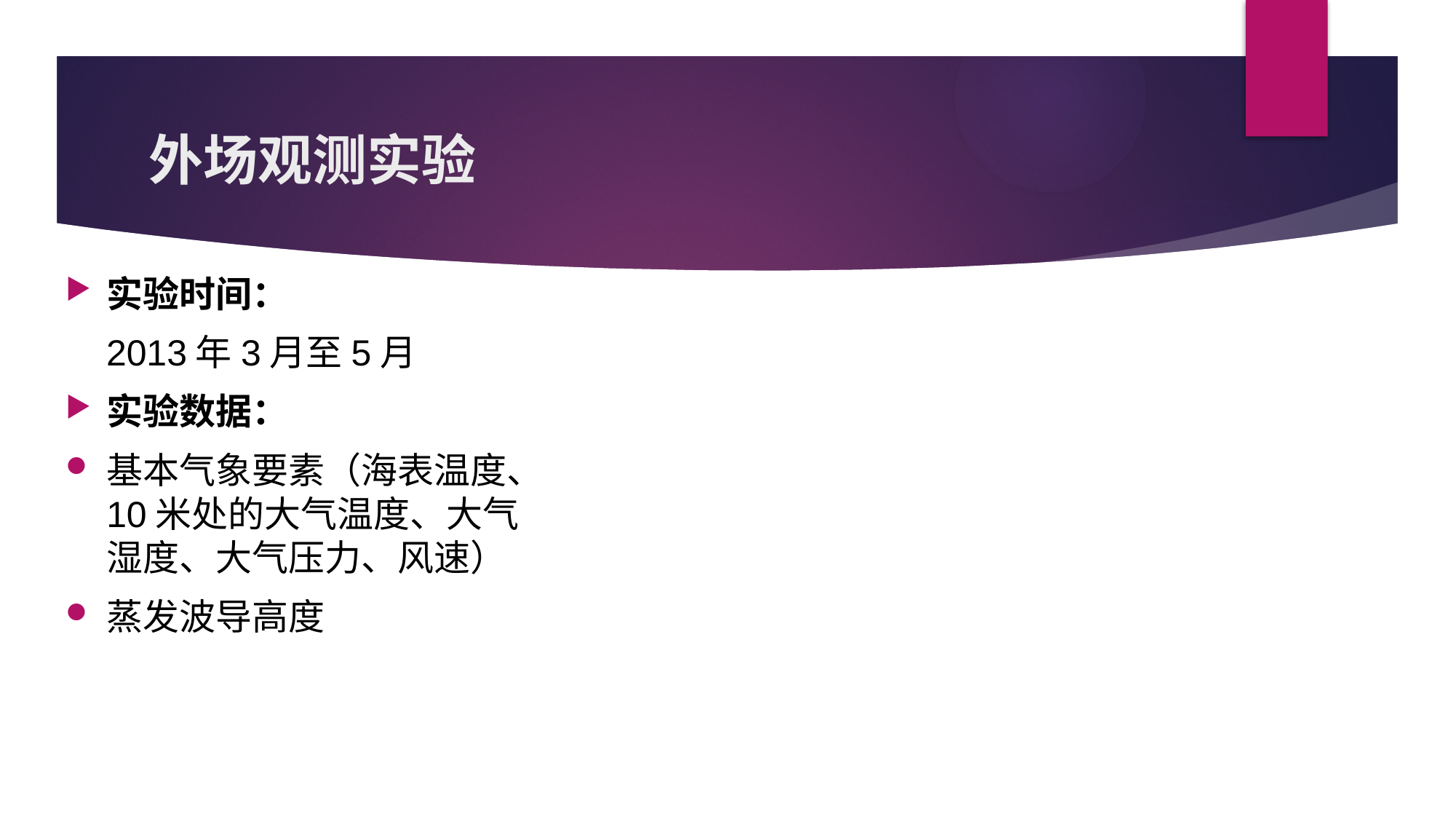

# 外场观测实验
实验时间：
    2013年3月至5月
实验数据：
基本气象要素（海表温度、10米处的大气温度、大气湿度、大气压力、风速）
蒸发波导高度